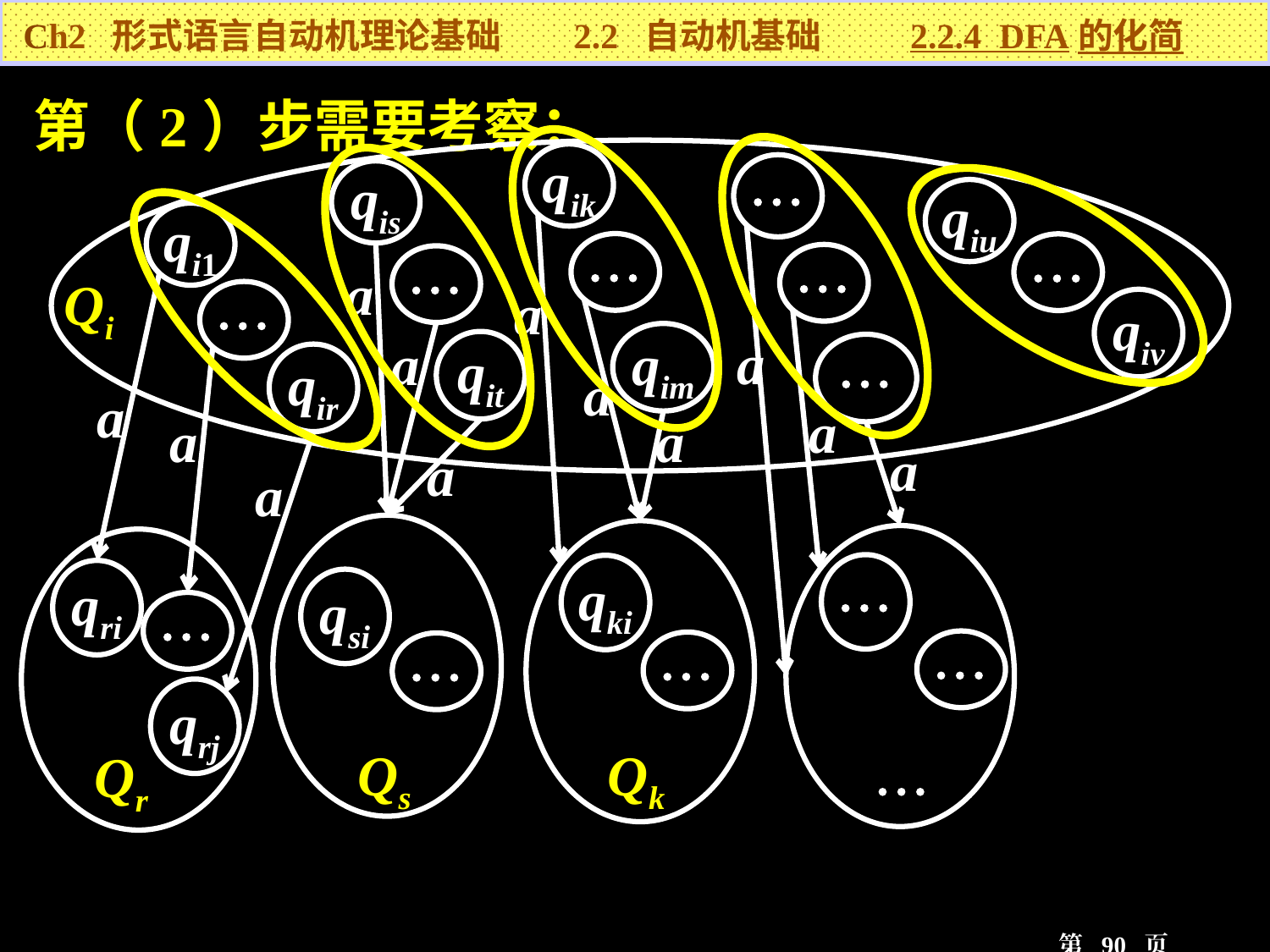

Ch2  形式语言自动机理论基础        2.2  自动机基础          2.2.4  DFA的化简
第（2）步需要考察：

qik
…
qis
qiu
qi1
…
…
…
…
Qi
…
qiv
qim
qit
…
qir

a
a
a
a
a
a
a
a
a
a
a
a

qsi
…
Qs

qki
…
Qk

…
…
…

Qr
qri
…
qrj